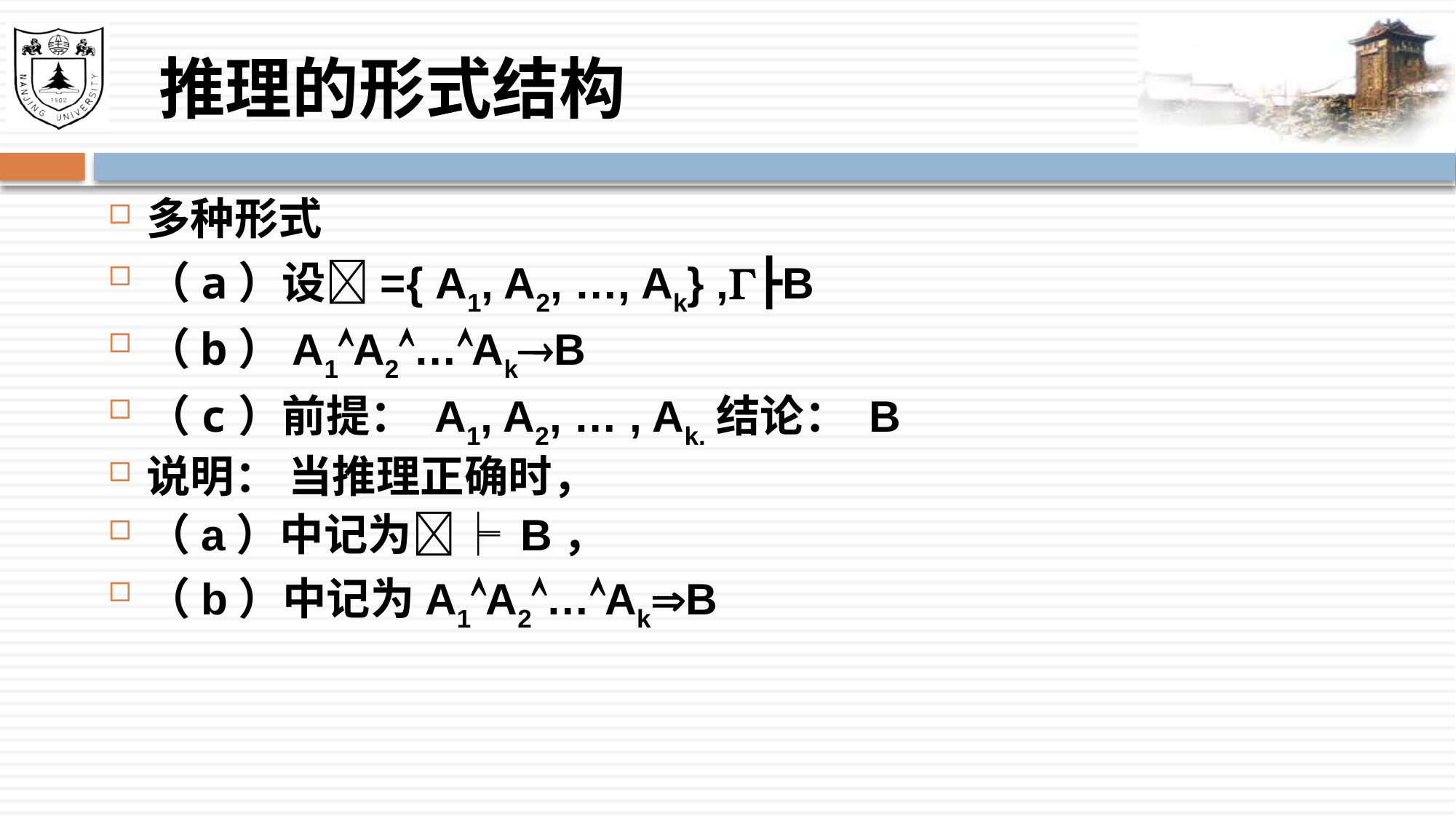

# 推理的形式结构
多种形式
（a）设Γ={ A1, A2, …, Ak} ,Γ┣B
（b）A1∧A2∧…∧Ak→B
（c）前提： A1, A2, … , Ak.结论： B
说明： 当推理正确时，
（a）中记为Γ╞ B，
（b）中记为A1∧A2∧…∧Ak⇒B